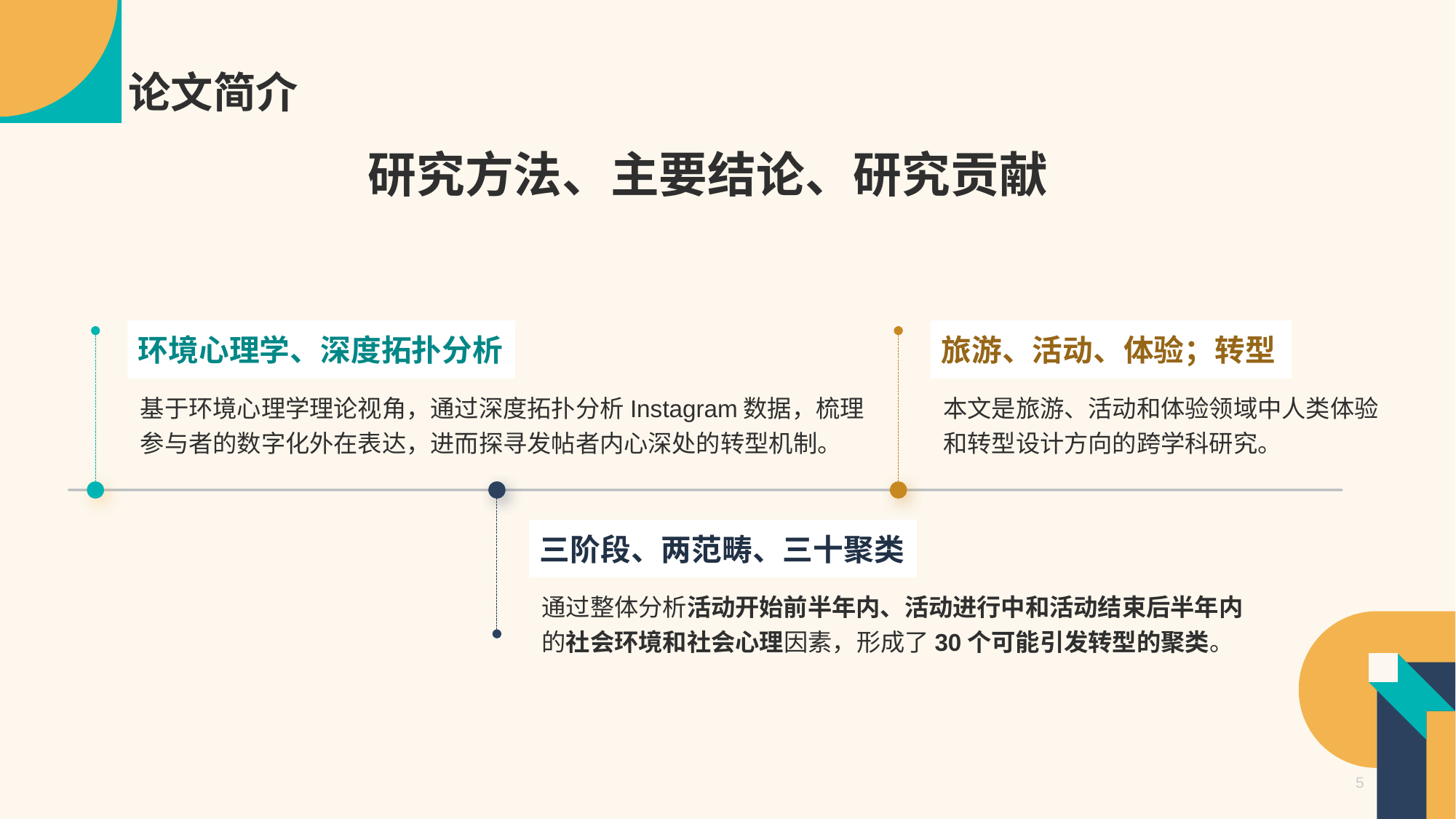

# 论文简介
研究方法、主要结论、研究贡献
环境心理学、深度拓扑分析
基于环境心理学理论视角，通过深度拓扑分析Instagram数据，梳理参与者的数字化外在表达，进而探寻发帖者内心深处的转型机制。

旅游、活动、体验；转型
本文是旅游、活动和体验领域中人类体验和转型设计方向的跨学科研究。

三阶段、两范畴、三十聚类
通过整体分析活动开始前半年内、活动进行中和活动结束后半年内的社会环境和社会心理因素，形成了30个可能引发转型的聚类。
5